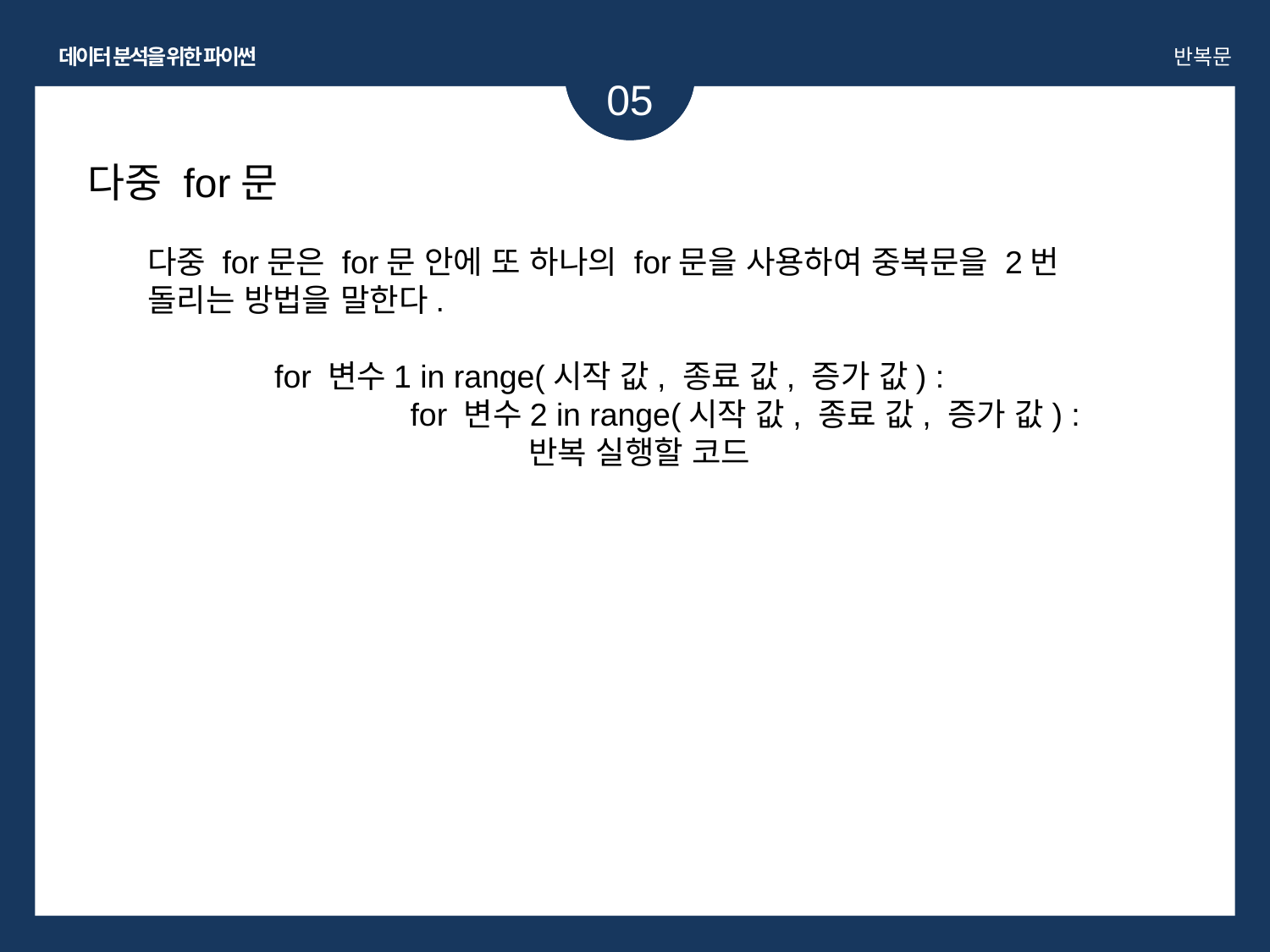

데이터 분석을 위한 파이썬
반복문
05
다중 for문
다중 for문은 for문 안에 또 하나의 for문을 사용하여 중복문을 2번 돌리는 방법을 말한다.

	for 변수1 in range(시작 값, 종료 값, 증가 값) :
		 for 변수2 in range(시작 값, 종료 값, 증가 값) :
			반복 실행할 코드